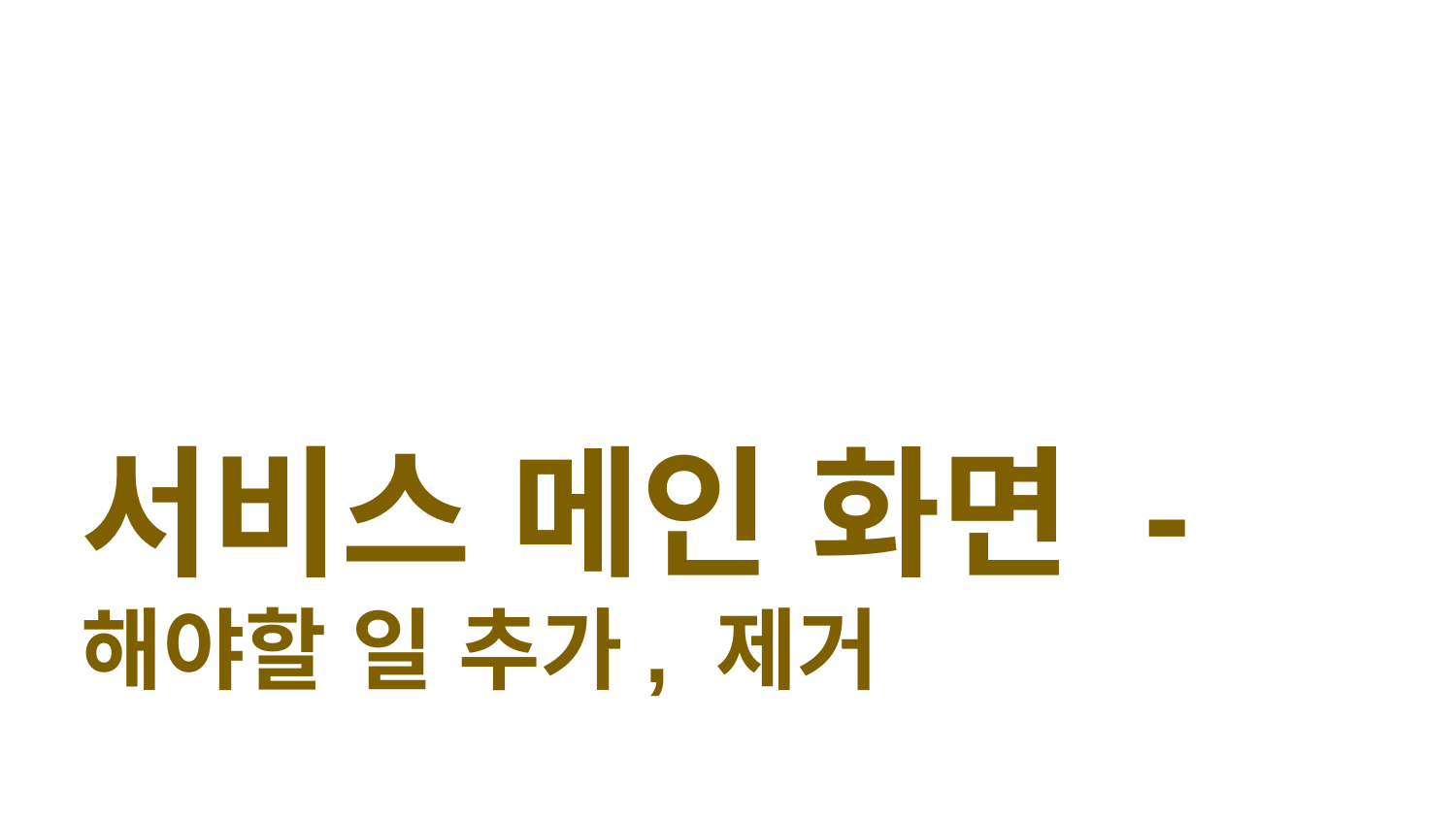

서비스 메인 화면 - 해야할 일 추가, 제거